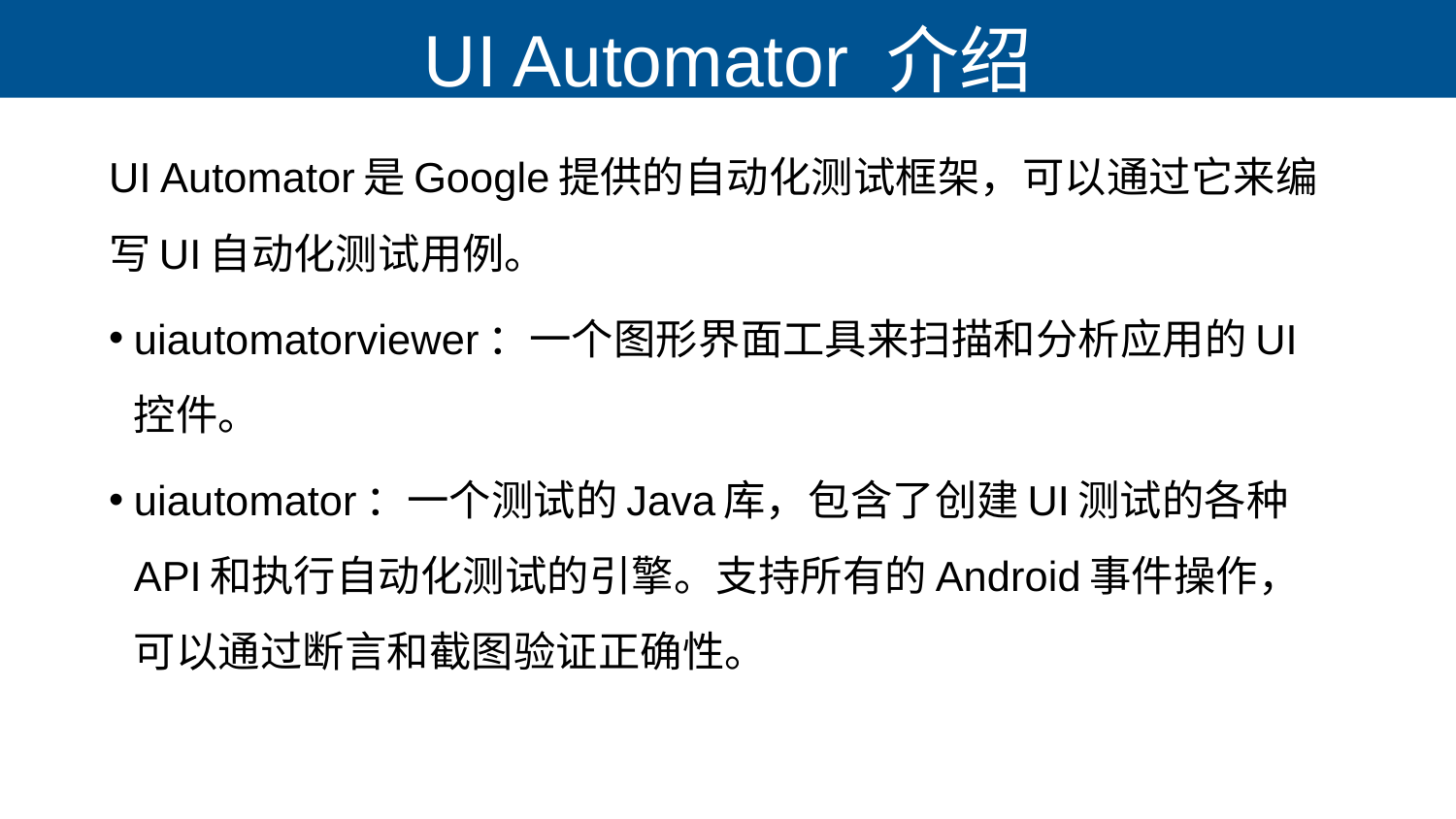

# UI Automator 介绍
UI Automator是Google提供的自动化测试框架，可以通过它来编写UI自动化测试用例。
uiautomatorviewer：一个图形界面工具来扫描和分析应用的UI控件。
uiautomator：一个测试的Java库，包含了创建UI测试的各种API和执行自动化测试的引擎。支持所有的Android事件操作，可以通过断言和截图验证正确性。